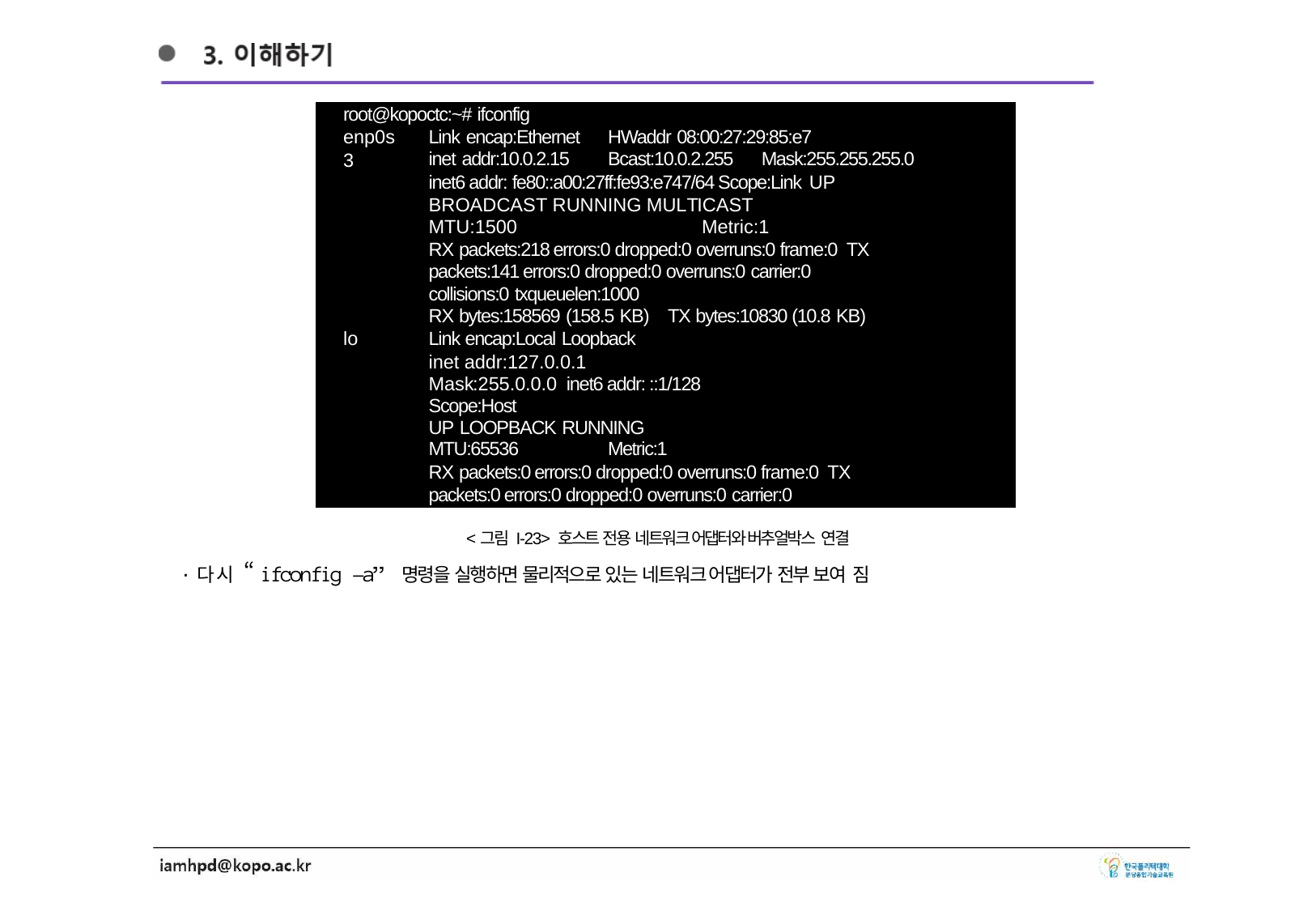

root@kopoctc:~# ifconfig

enp0s3
Link encap:Ethernet	HWaddr 08:00:27:29:85:e7
inet addr:10.0.2.15	Bcast:10.0.2.255	Mask:255.255.255.0
inet6 addr: fe80::a00:27ff:fe93:e747/64 Scope:Link  UP BROADCAST RUNNING MULTICAST	MTU:1500	Metric:1
RX packets:218 errors:0 dropped:0 overruns:0 frame:0  TX packets:141 errors:0 dropped:0 overruns:0 carrier:0  collisions:0 txqueuelen:1000
RX bytes:158569 (158.5 KB)	TX bytes:10830 (10.8 KB)
lo
Link encap:Local Loopback
inet addr:127.0.0.1	Mask:255.0.0.0  inet6 addr: ::1/128 Scope:Host
UP LOOPBACK RUNNING	MTU:65536	Metric:1
RX packets:0 errors:0 dropped:0 overruns:0 frame:0  TX packets:0 errors:0 dropped:0 overruns:0 carrier:0  collisions:0 txqueuelen:0
RX bytes:0 (0.0 B)	TX bytes:0 (0.0 B)

<그림 I-23> 호스트 전용 네트워크 어댑터와 버추얼박스 연결
∙다시 “ifconfig -a” 명령을 실행하면 물리적으로 있는 네트워크 어댑터가 전부 보여 짐